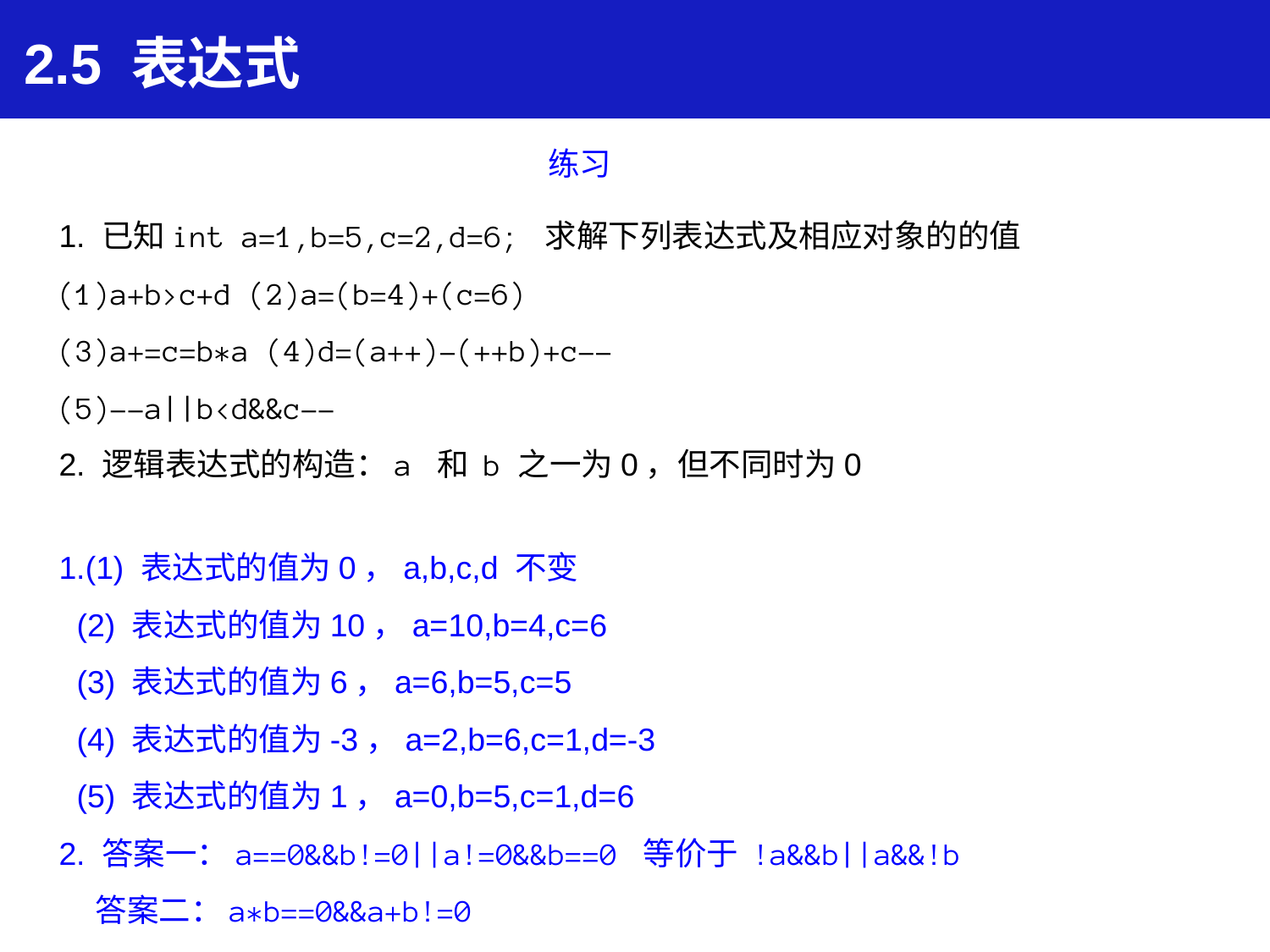

2.5 表达式
练习
1. 已知int a=1,b=5,c=2,d=6; 求解下列表达式及相应对象的的值
(1)a+b>c+d (2)a=(b=4)+(c=6)
(3)a+=c=b*a (4)d=(a++)-(++b)+c--
(5)--a||b<d&&c--
2. 逻辑表达式的构造：a 和 b 之一为0，但不同时为0
1.(1) 表达式的值为0，a,b,c,d 不变
  (2) 表达式的值为10，a=10,b=4,c=6
  (3) 表达式的值为6，a=6,b=5,c=5
  (4) 表达式的值为-3，a=2,b=6,c=1,d=-3
  (5) 表达式的值为1，a=0,b=5,c=1,d=6
2. 答案一：a==0&&b!=0||a!=0&&b==0 等价于 !a&&b||a&&!b
    答案二：a*b==0&&a+b!=0
45